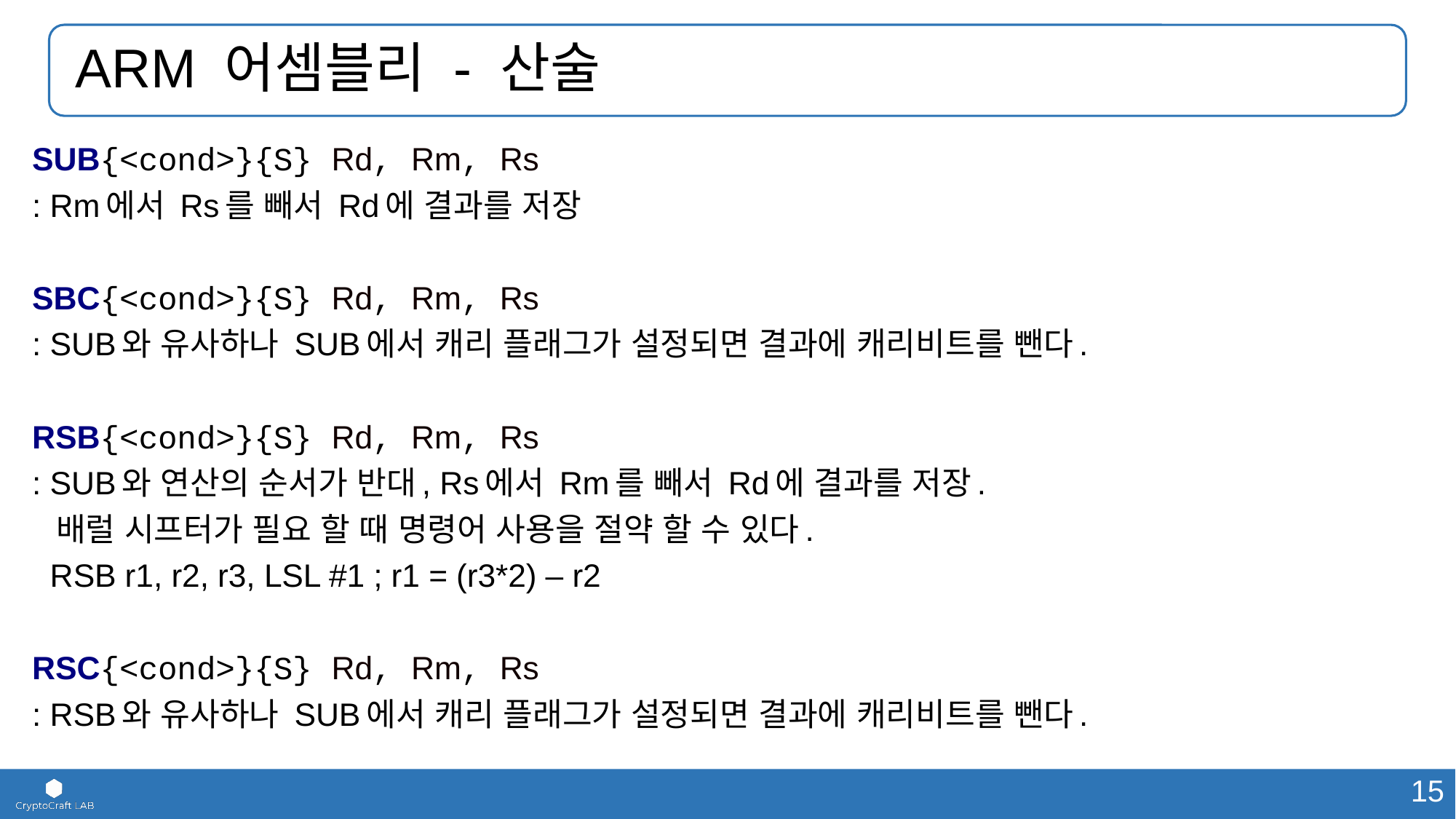

# ARM 어셈블리 - 산술
SUB{<cond>}{S} Rd, Rm, Rs
: Rm에서 Rs를 빼서 Rd에 결과를 저장

SBC{<cond>}{S} Rd, Rm, Rs
: SUB와 유사하나 SUB에서 캐리 플래그가 설정되면 결과에 캐리비트를 뺀다.

RSB{<cond>}{S} Rd, Rm, Rs
: SUB와 연산의 순서가 반대, Rs에서 Rm를 빼서 Rd에 결과를 저장.
  배럴 시프터가 필요 할 때 명령어 사용을 절약 할 수 있다.
  RSB r1, r2, r3, LSL #1 ; r1 = (r3*2) – r2

RSC{<cond>}{S} Rd, Rm, Rs
: RSB와 유사하나 SUB에서 캐리 플래그가 설정되면 결과에 캐리비트를 뺀다.